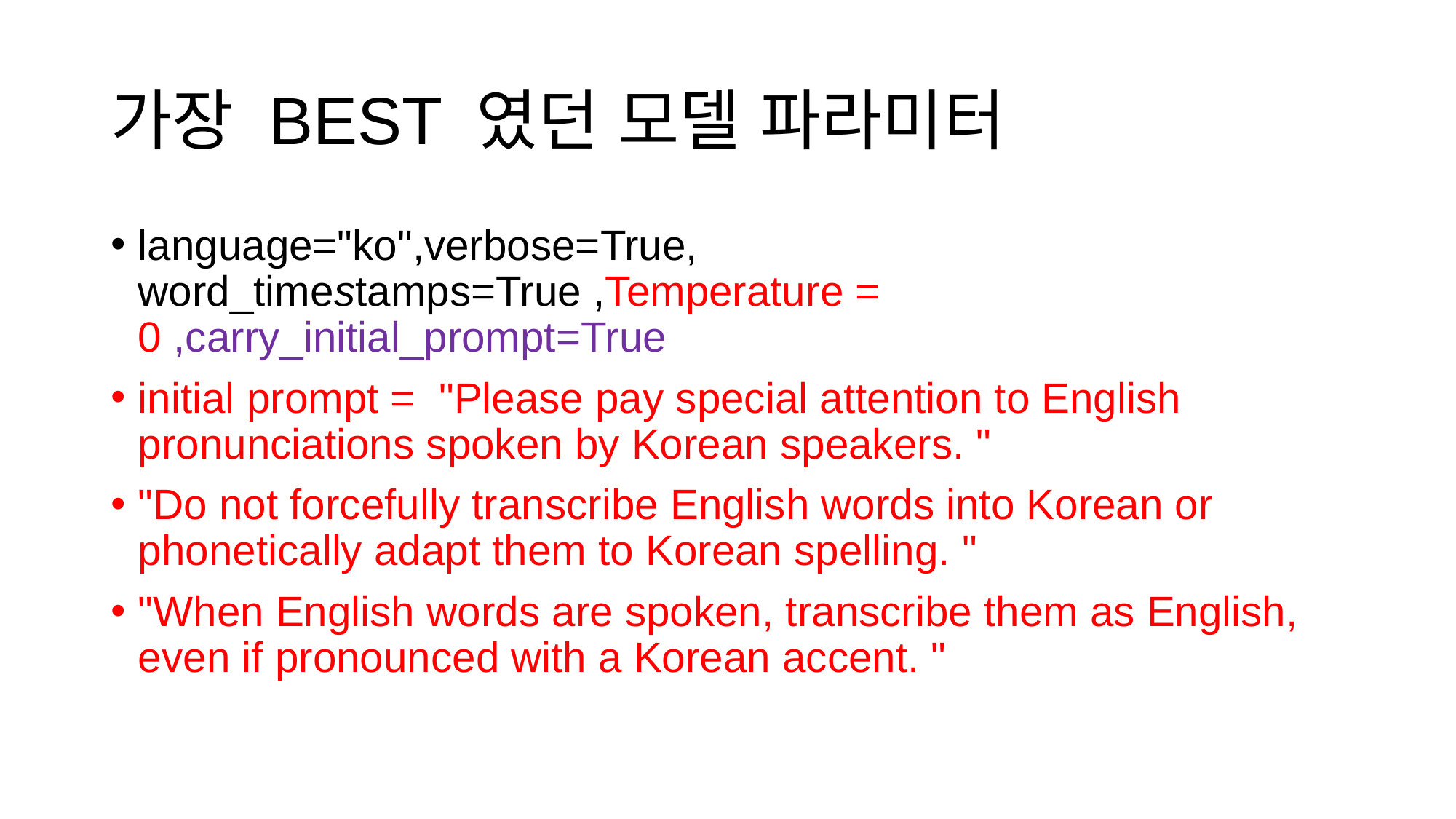

# 가장 BEST 였던 모델 파라미터
language="ko",verbose=True, word_timestamps=True ,Temperature = 0 ,carry_initial_prompt=True
initial prompt =  "Please pay special attention to English pronunciations spoken by Korean speakers. "
"Do not forcefully transcribe English words into Korean or phonetically adapt them to Korean spelling. "
"When English words are spoken, transcribe them as English, even if pronounced with a Korean accent. "